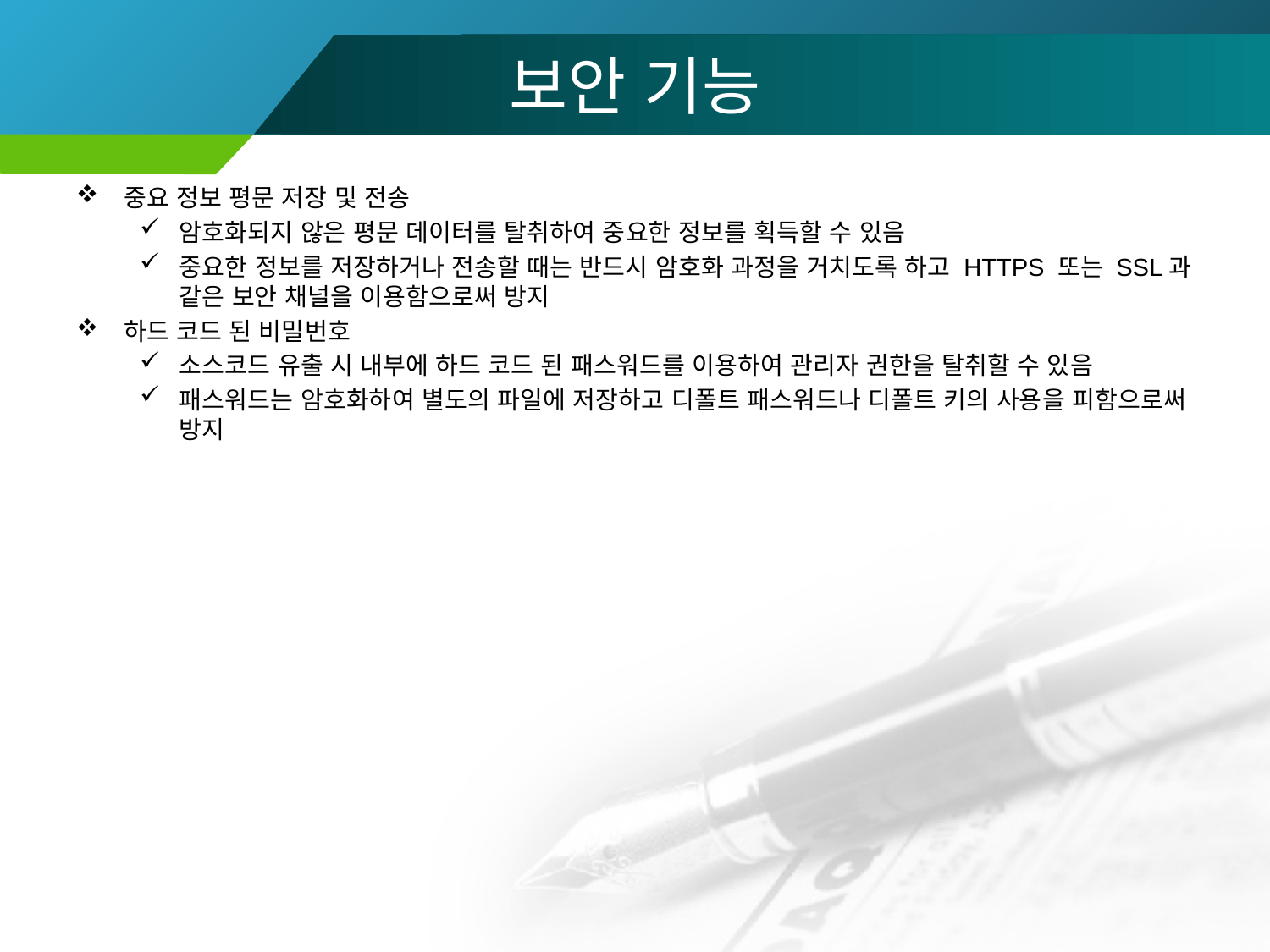

# 보안 기능
중요 정보 평문 저장 및 전송
암호화되지 않은 평문 데이터를 탈취하여 중요한 정보를 획득할 수 있음
중요한 정보를 저장하거나 전송할 때는 반드시 암호화 과정을 거치도록 하고 HTTPS 또는 SSL과 같은 보안 채널을 이용함으로써 방지
하드 코드 된 비밀번호
소스코드 유출 시 내부에 하드 코드 된 패스워드를 이용하여 관리자 권한을 탈취할 수 있음
패스워드는 암호화하여 별도의 파일에 저장하고 디폴트 패스워드나 디폴트 키의 사용을 피함으로써 방지